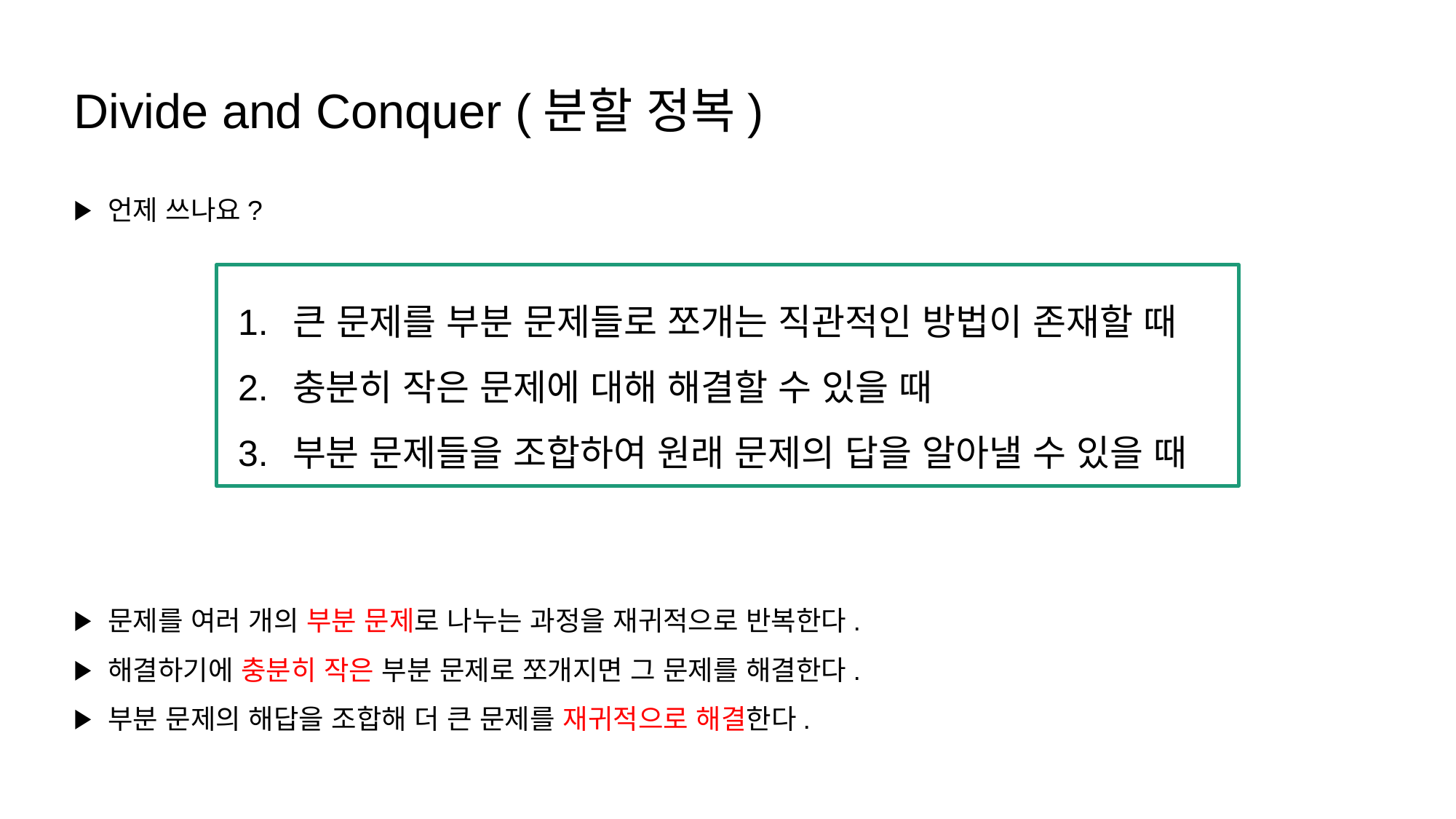

Divide and Conquer (분할 정복)
언제 쓰나요?
큰 문제를 부분 문제들로 쪼개는 직관적인 방법이 존재할 때
충분히 작은 문제에 대해 해결할 수 있을 때
부분 문제들을 조합하여 원래 문제의 답을 알아낼 수 있을 때
문제를 여러 개의 부분 문제로 나누는 과정을 재귀적으로 반복한다.
해결하기에 충분히 작은 부분 문제로 쪼개지면 그 문제를 해결한다.
부분 문제의 해답을 조합해 더 큰 문제를 재귀적으로 해결한다.